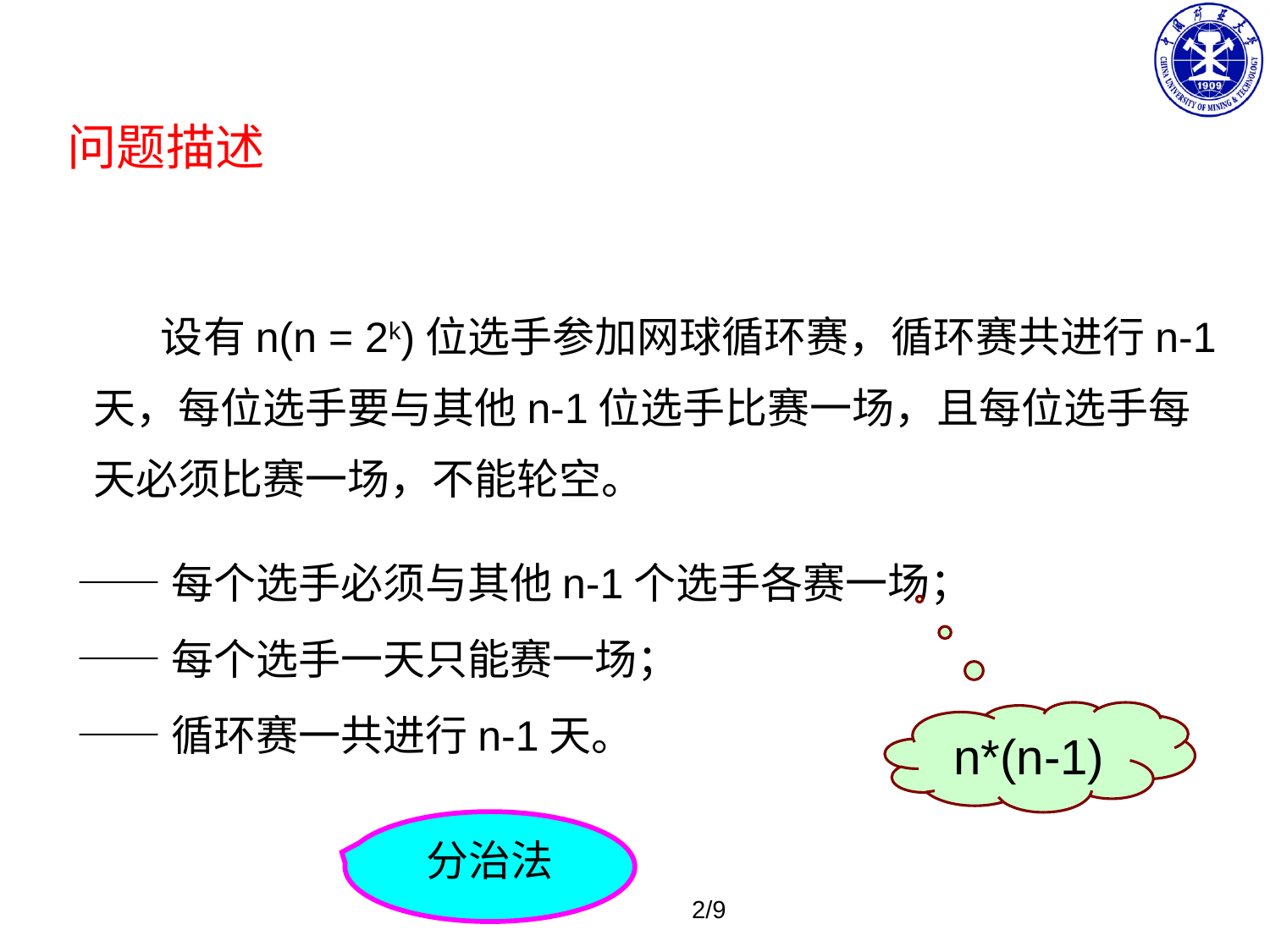

问题描述
      设有n(n = 2k)位选手参加网球循环赛，循环赛共进行n-1天，每位选手要与其他n-1位选手比赛一场，且每位选手每天必须比赛一场，不能轮空。
 ——每个选手必须与其他n-1个选手各赛一场；
 ——每个选手一天只能赛一场；
 ——循环赛一共进行n-1天。
n*(n-1)
分治法
2/9